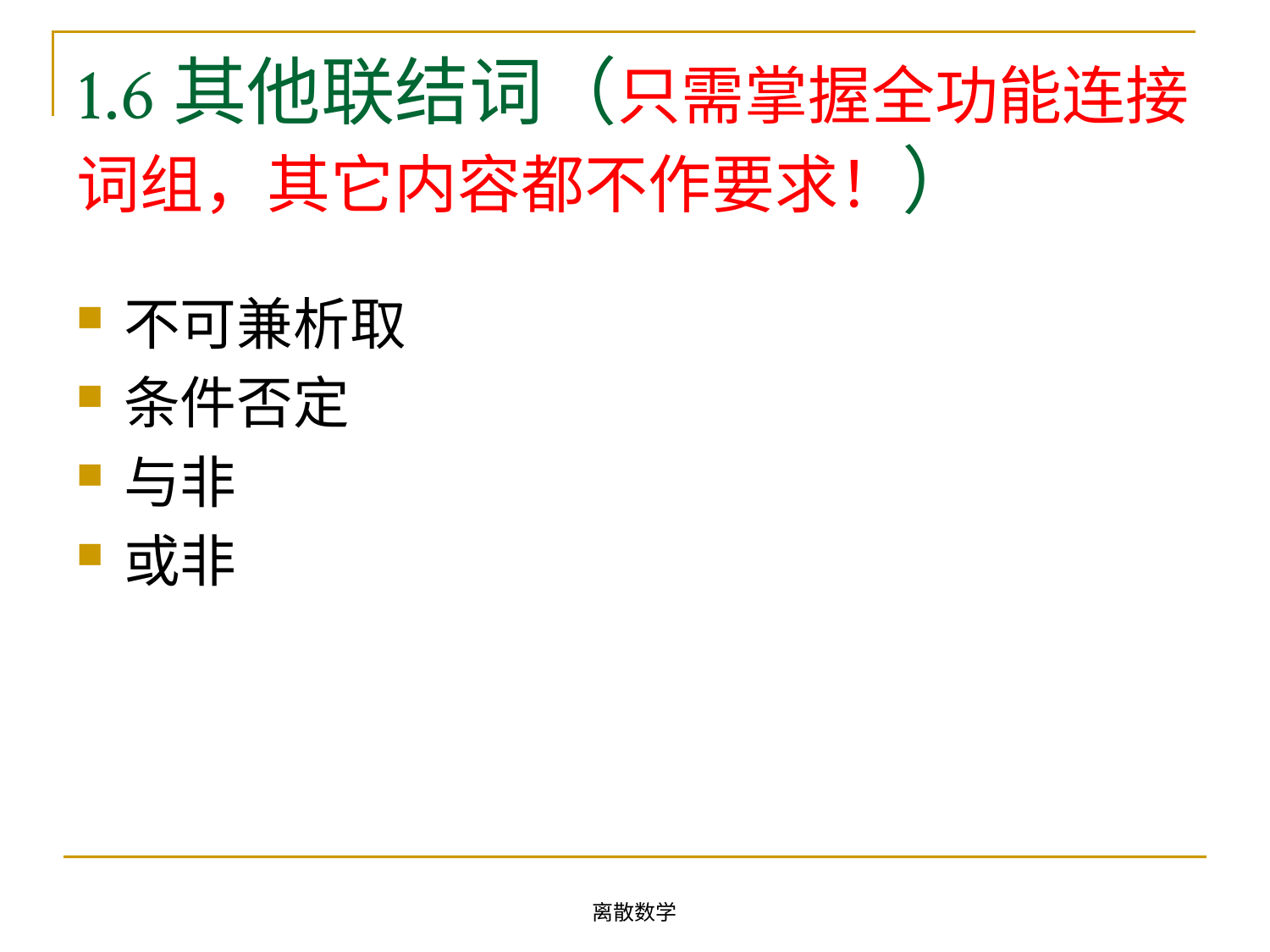

# 1.6其他联结词（只需掌握全功能连接词组，其它内容都不作要求！）
不可兼析取
条件否定
与非
或非

56
离散数学